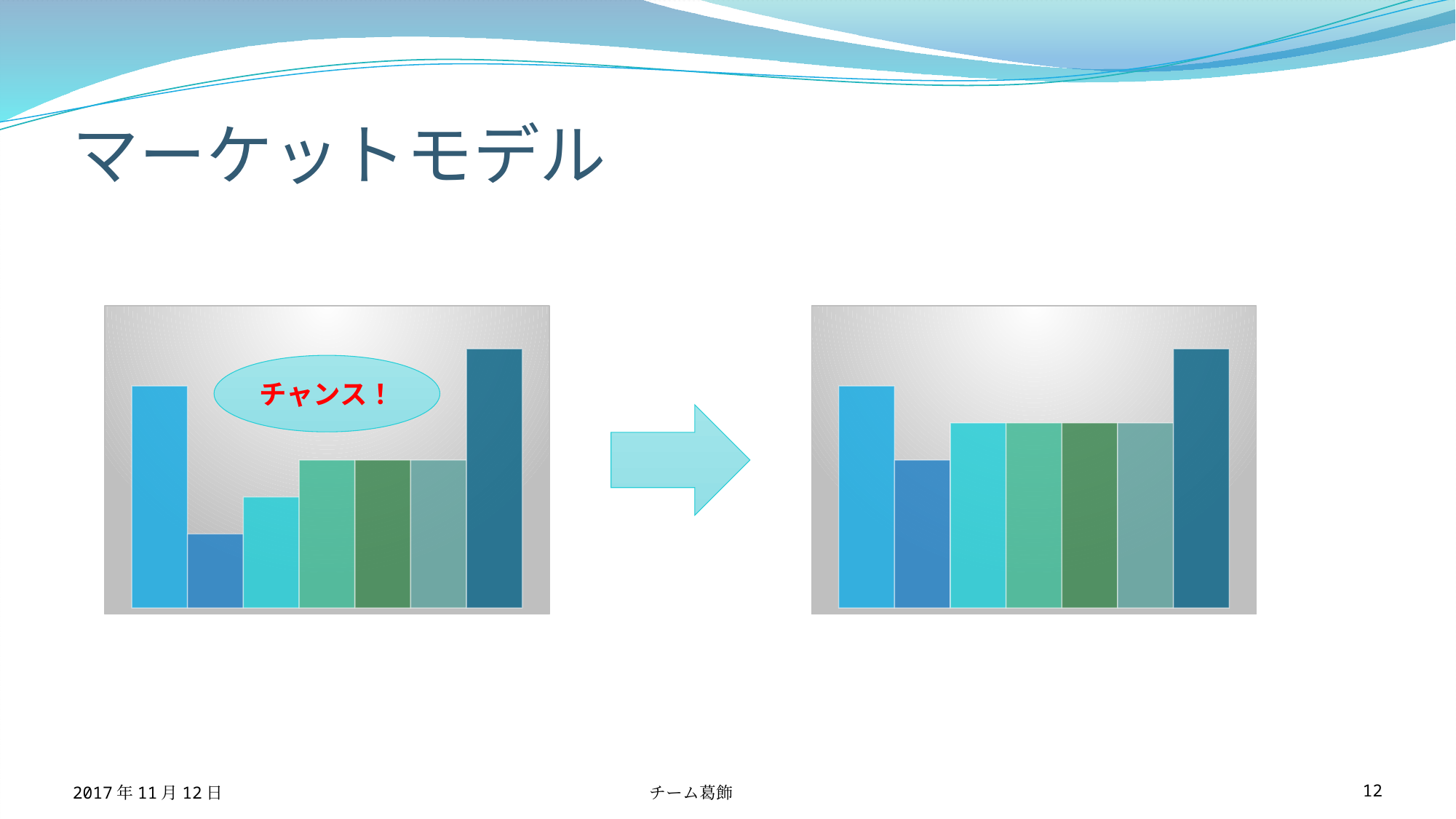

# マーケットモデル

### Chart

| Category | Sun | Mon  | Tues  | Wed | Thurs | Fri | Sat |
|---|---|---|---|---|---|---|---|
| 分類 1 | 6.0 | 2.0 | 3.0 | 4.0 | 4.0 | 4.0 | 7.0 |

### Chart

| Category | 系列 1 | 系列 2 | 系列 3 | 系列 4 | 系列 5 | 系列 6 | 系列 7 |
|---|---|---|---|---|---|---|---|
| 分類 1 | 6.0 | 4.0 | 5.0 | 5.0 | 5.0 | 5.0 | 7.0 |
チャンス！

2017年11月12日
チーム葛飾
12